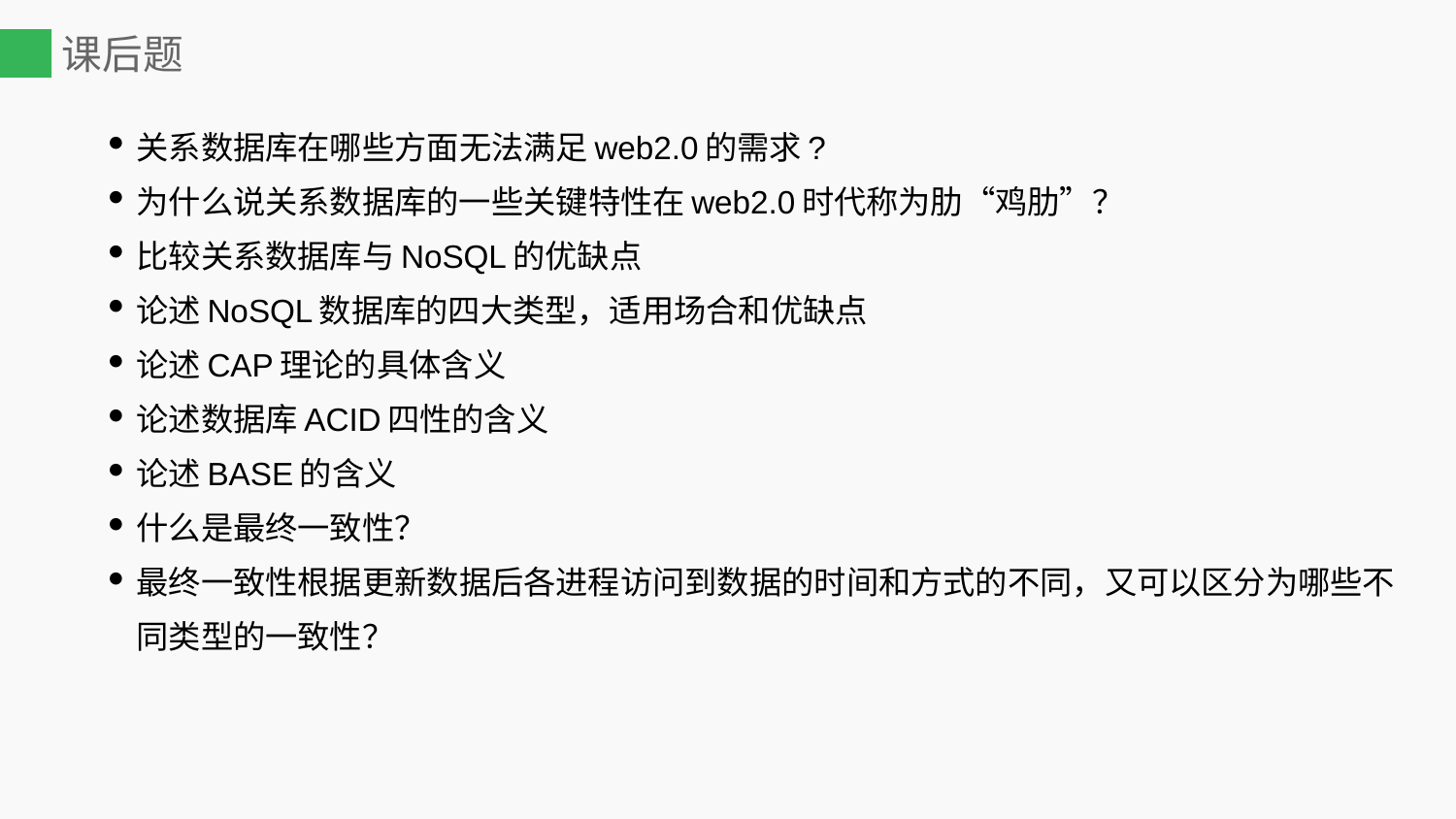

# 课后题
关系数据库在哪些方面无法满足web2.0的需求?
为什么说关系数据库的一些关键特性在web2.0时代称为肋“鸡肋”？
比较关系数据库与NoSQL的优缺点
论述NoSQL数据库的四大类型，适用场合和优缺点
论述CAP理论的具体含义
论述数据库ACID四性的含义
论述BASE的含义
什么是最终一致性？
最终一致性根据更新数据后各进程访问到数据的时间和方式的不同，又可以区分为哪些不同类型的一致性？